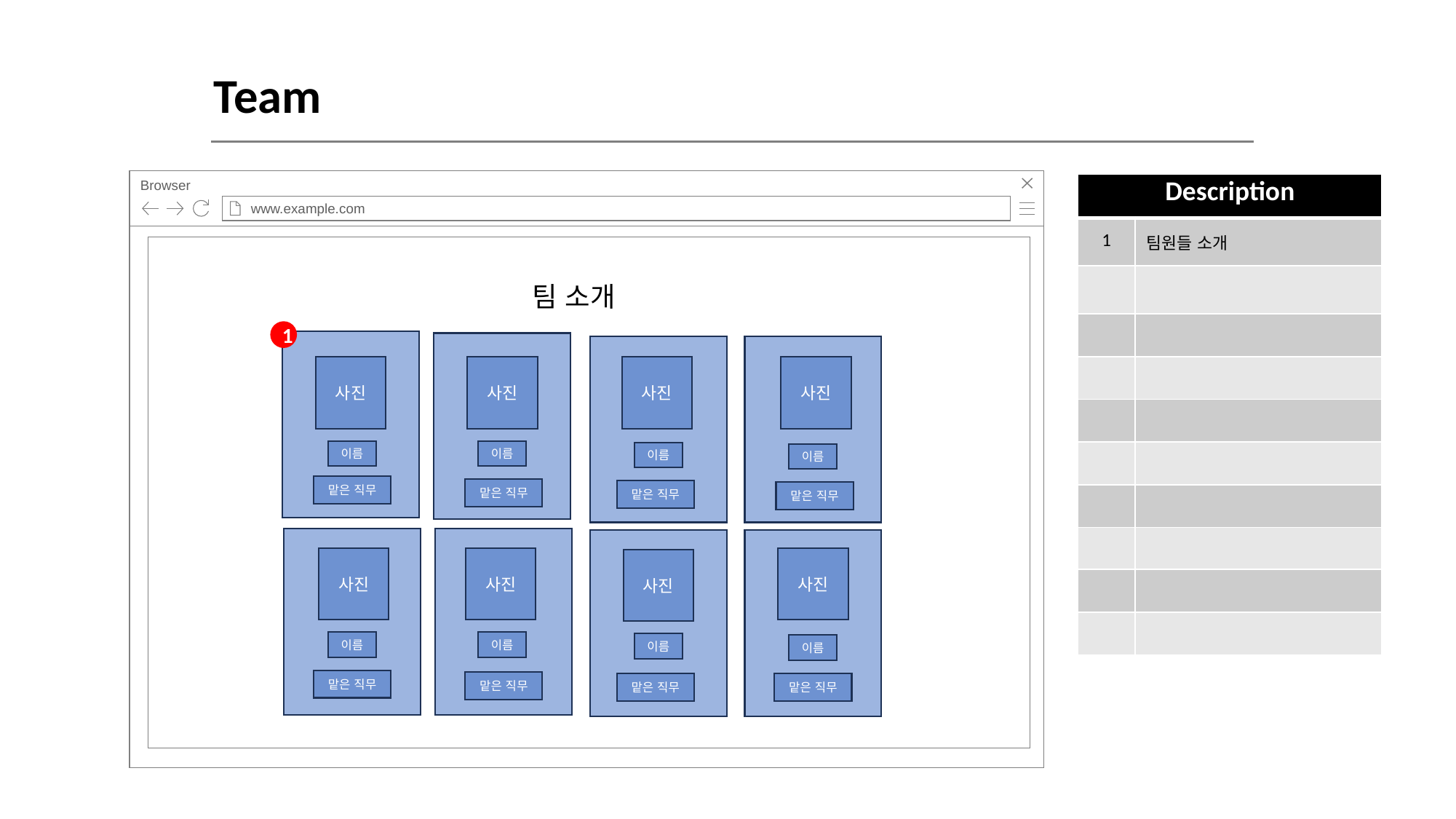

Team
Browser

www.example.com

| Description |  |
| --- | --- |
| 1 | 팀원들 소개 |
|  |  |
|  |  |
|  |  |
|  |  |
|  |  |
|  |  |
|  |  |
|  |  |
|  |  |

팀 소개
1

사진
사진
사진
사진
이름
이름
이름
이름
맡은 직무
맡은 직무
맡은 직무
맡은 직무

사진
사진
사진
사진
이름
이름
이름
이름
맡은 직무
맡은 직무
맡은 직무
맡은 직무